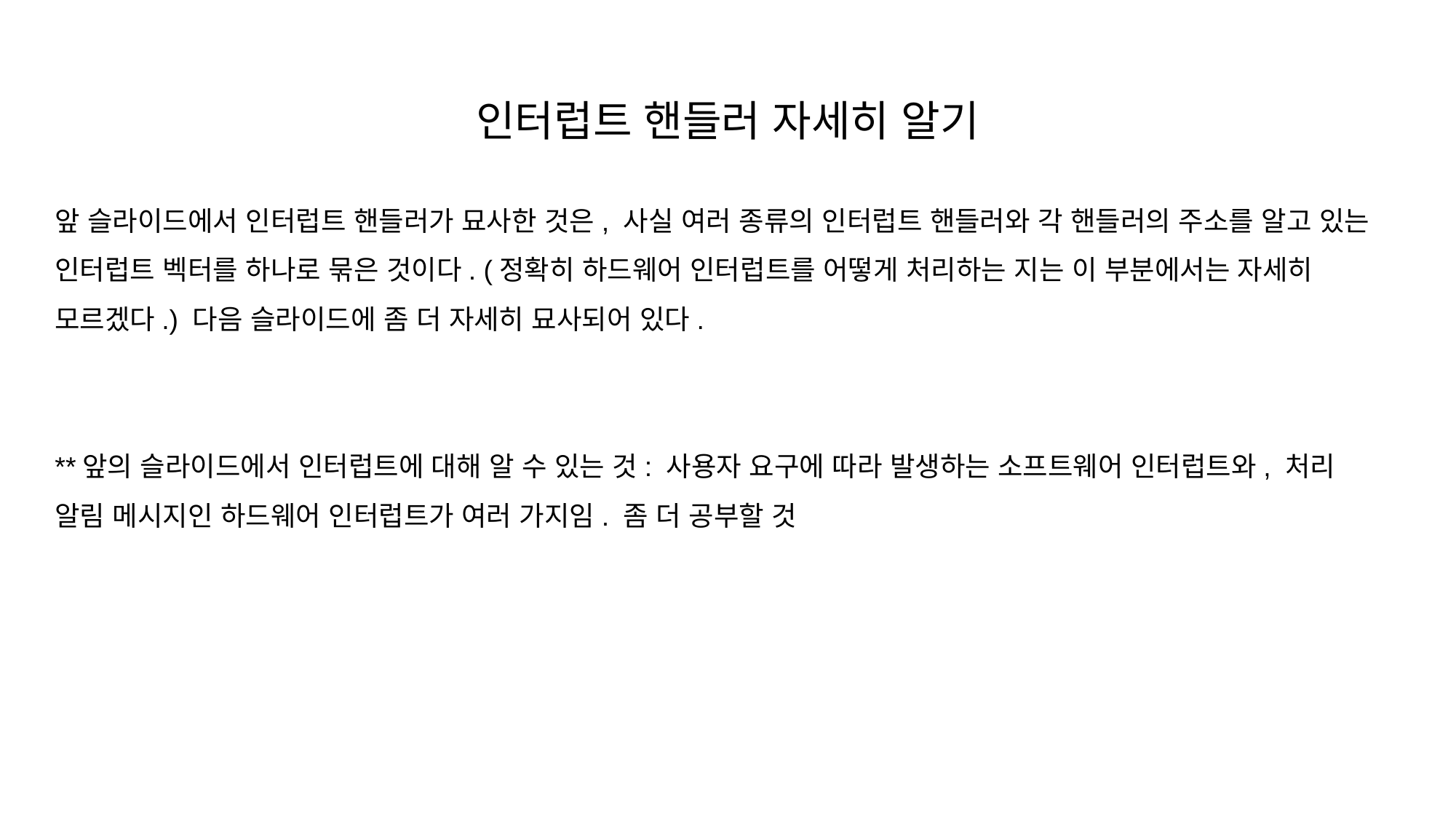

# 인터럽트 핸들러 자세히 알기
앞 슬라이드에서 인터럽트 핸들러가 묘사한 것은, 사실 여러 종류의 인터럽트 핸들러와 각 핸들러의 주소를 알고 있는 인터럽트 벡터를 하나로 묶은 것이다. (정확히 하드웨어 인터럽트를 어떻게 처리하는 지는 이 부분에서는 자세히 모르겠다.) 다음 슬라이드에 좀 더 자세히 묘사되어 있다.

**앞의 슬라이드에서 인터럽트에 대해 알 수 있는 것: 사용자 요구에 따라 발생하는 소프트웨어 인터럽트와, 처리 알림 메시지인 하드웨어 인터럽트가 여러 가지임. 좀 더 공부할 것